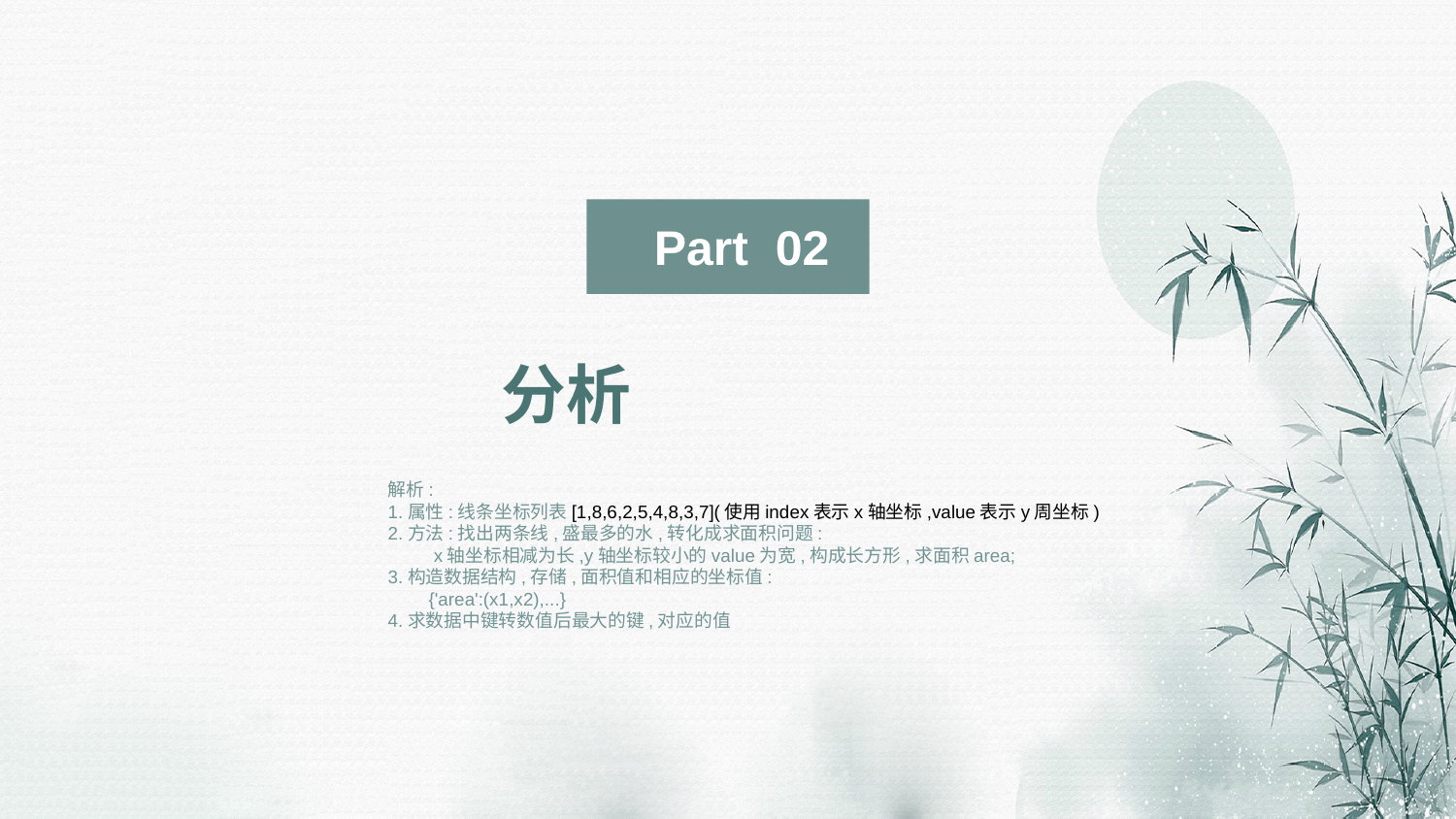

Part  02
分析
解析:
1.属性:线条坐标列表[1,8,6,2,5,4,8,3,7](使用index表示x轴坐标,value表示y周坐标)
2.方法:找出两条线,盛最多的水,转化成求面积问题:
         x轴坐标相减为长,y轴坐标较小的value为宽,构成长方形,求面积area;
3.构造数据结构,存储,面积值和相应的坐标值:
        {'area':(x1,x2),...}
4.求数据中键转数值后最大的键,对应的值